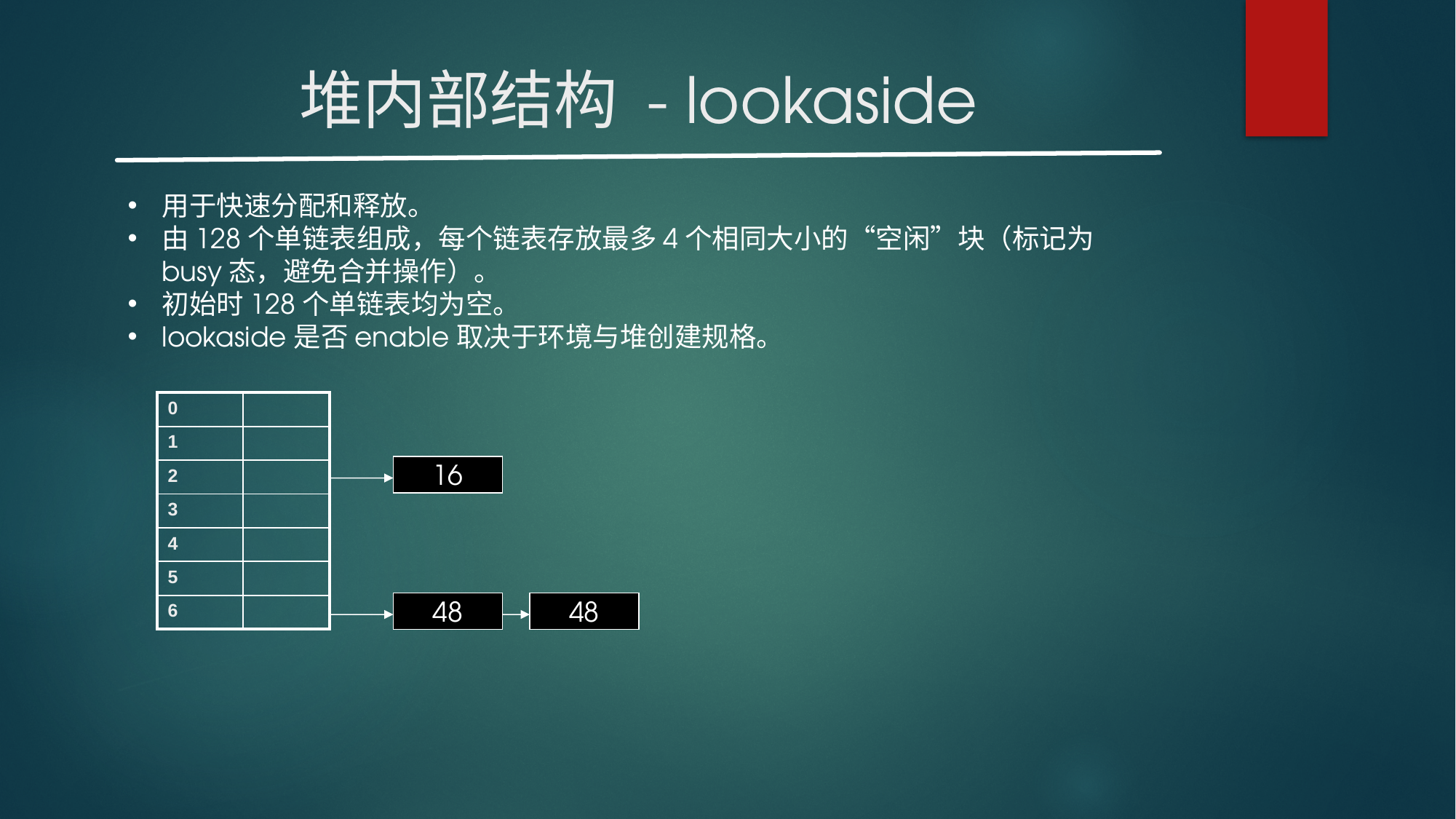

# 堆内部结构 - lookaside
用于快速分配和释放。
由128个单链表组成，每个链表存放最多4个相同大小的“空闲”块（标记为busy态，避免合并操作）。
初始时128个单链表均为空。
lookaside是否enable取决于环境与堆创建规格。

| 0 |  |
| --- | --- |
| 1 |  |
| 2 |  |
| 3 |  |
| 4 |  |
| 5 |  |
| 6 |  |
16

48
48